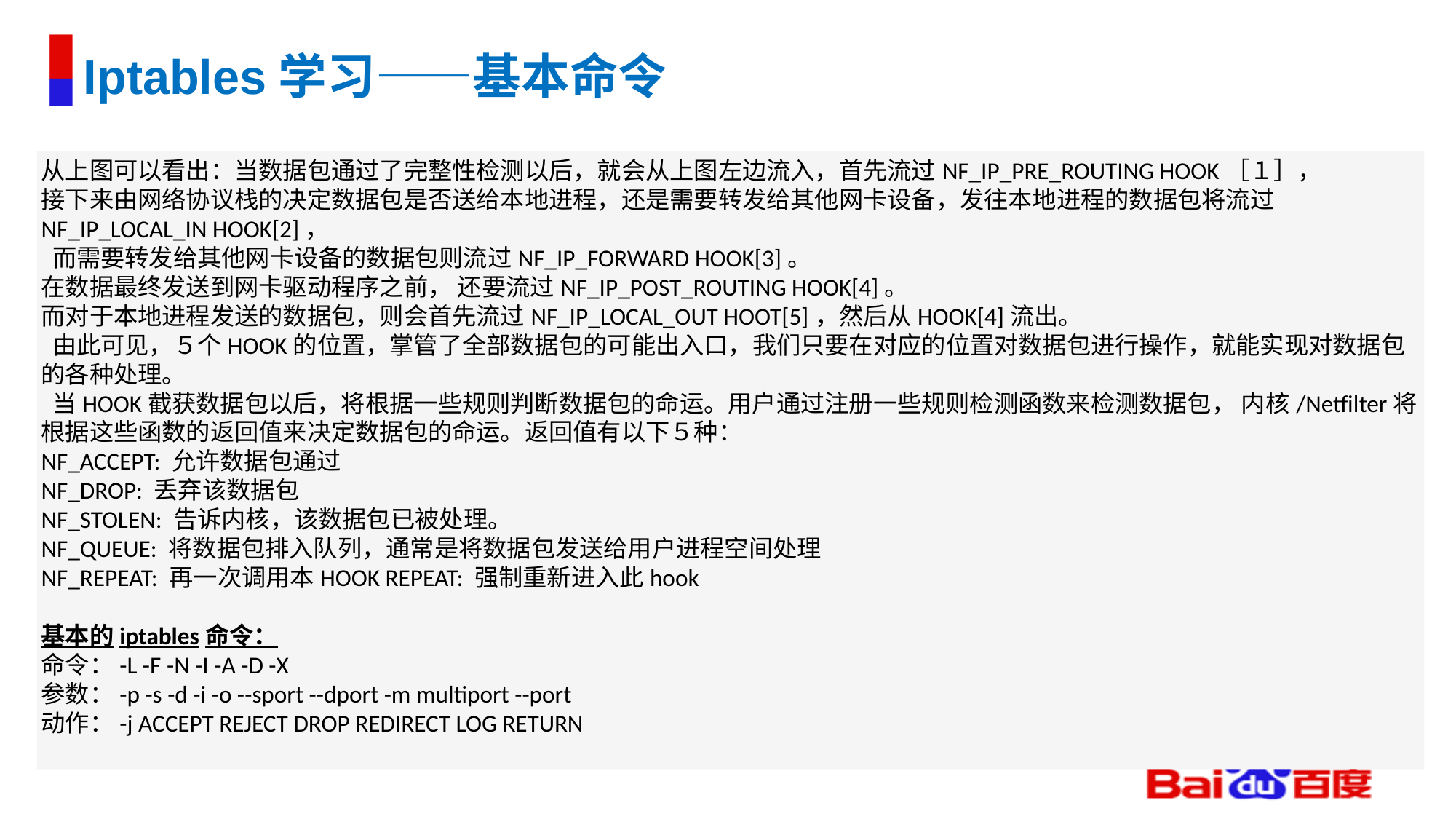

# Iptables学习——基本命令
从上图可以看出：当数据包通过了完整性检测以后，就会从上图左边流入，首先流过NF_IP_PRE_ROUTING HOOK［１］，
接下来由网络协议栈的决定数据包是否送给本地进程，还是需要转发给其他网卡设备，发往本地进程的数据包将流过NF_IP_LOCAL_IN HOOK[2]，
 而需要转发给其他网卡设备的数据包则流过NF_IP_FORWARD HOOK[3]。
在数据最终发送到网卡驱动程序之前， 还要流过NF_IP_POST_ROUTING HOOK[4]。
而对于本地进程发送的数据包，则会首先流过NF_IP_LOCAL_OUT HOOT[5]，然后从HOOK[4]流出。
 由此可见，５个HOOK的位置，掌管了全部数据包的可能出入口，我们只要在对应的位置对数据包进行操作，就能实现对数据包的各种处理。
 当HOOK截获数据包以后，将根据一些规则判断数据包的命运。用户通过注册一些规则检测函数来检测数据包， 内核/Netfilter将根据这些函数的返回值来决定数据包的命运。返回值有以下５种：
NF_ACCEPT: 允许数据包通过
NF_DROP: 丢弃该数据包
NF_STOLEN: 告诉内核，该数据包已被处理。
NF_QUEUE: 将数据包排入队列，通常是将数据包发送给用户进程空间处理
NF_REPEAT: 再一次调用本HOOK REPEAT: 强制重新进入此hook

基本的iptables命令：
命令：-L -F -N -I -A -D -X
参数：-p -s -d -i -o --sport --dport -m multiport --port
动作：-j ACCEPT REJECT DROP REDIRECT LOG RETURN